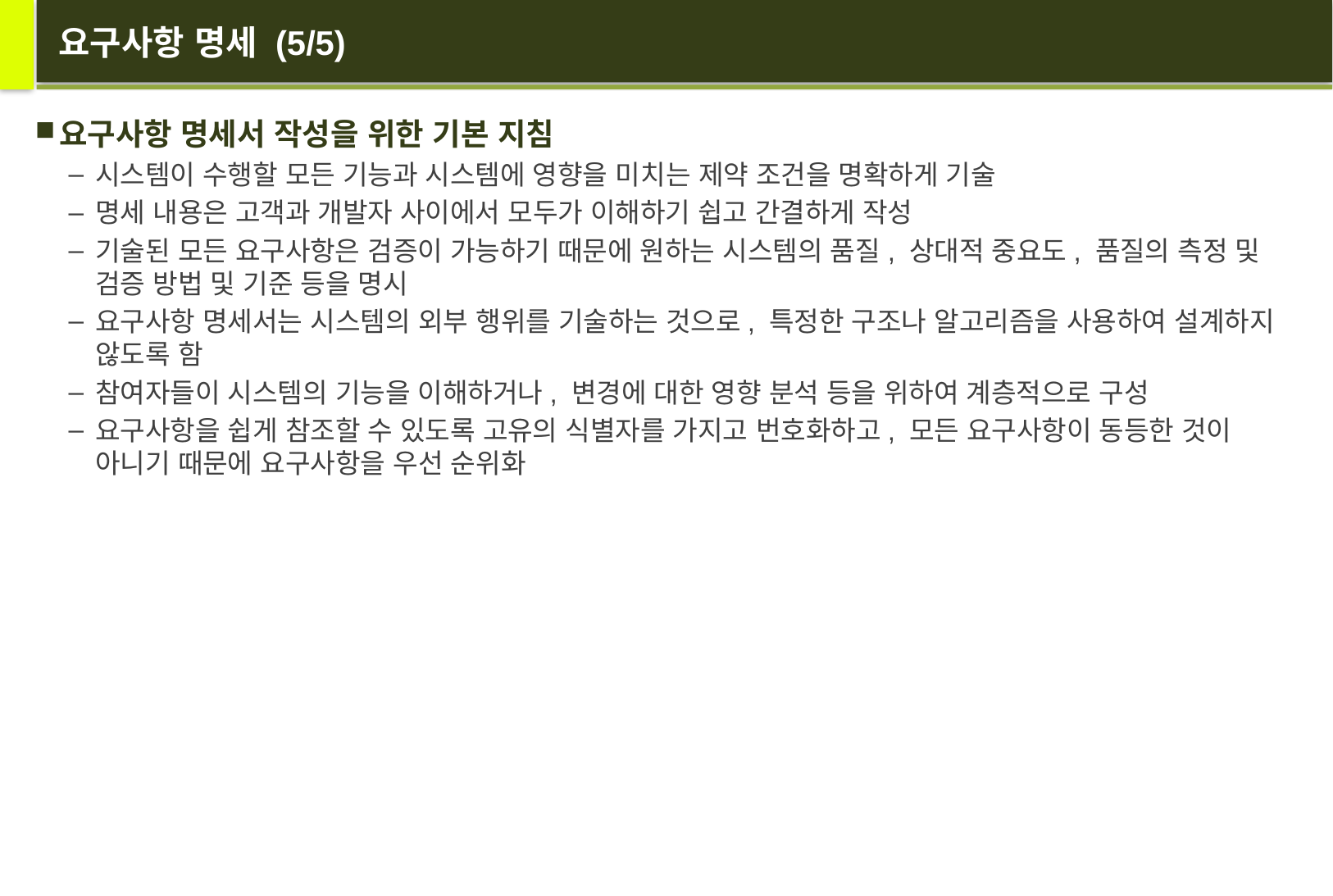

# 요구사항 명세 (5/5)
요구사항 명세서 작성을 위한 기본 지침
시스템이 수행할 모든 기능과 시스템에 영향을 미치는 제약 조건을 명확하게 기술
명세 내용은 고객과 개발자 사이에서 모두가 이해하기 쉽고 간결하게 작성
기술된 모든 요구사항은 검증이 가능하기 때문에 원하는 시스템의 품질, 상대적 중요도, 품질의 측정 및 검증 방법 및 기준 등을 명시
요구사항 명세서는 시스템의 외부 행위를 기술하는 것으로, 특정한 구조나 알고리즘을 사용하여 설계하지 않도록 함
참여자들이 시스템의 기능을 이해하거나, 변경에 대한 영향 분석 등을 위하여 계층적으로 구성
요구사항을 쉽게 참조할 수 있도록 고유의 식별자를 가지고 번호화하고, 모든 요구사항이 동등한 것이 아니기 때문에 요구사항을 우선 순위화